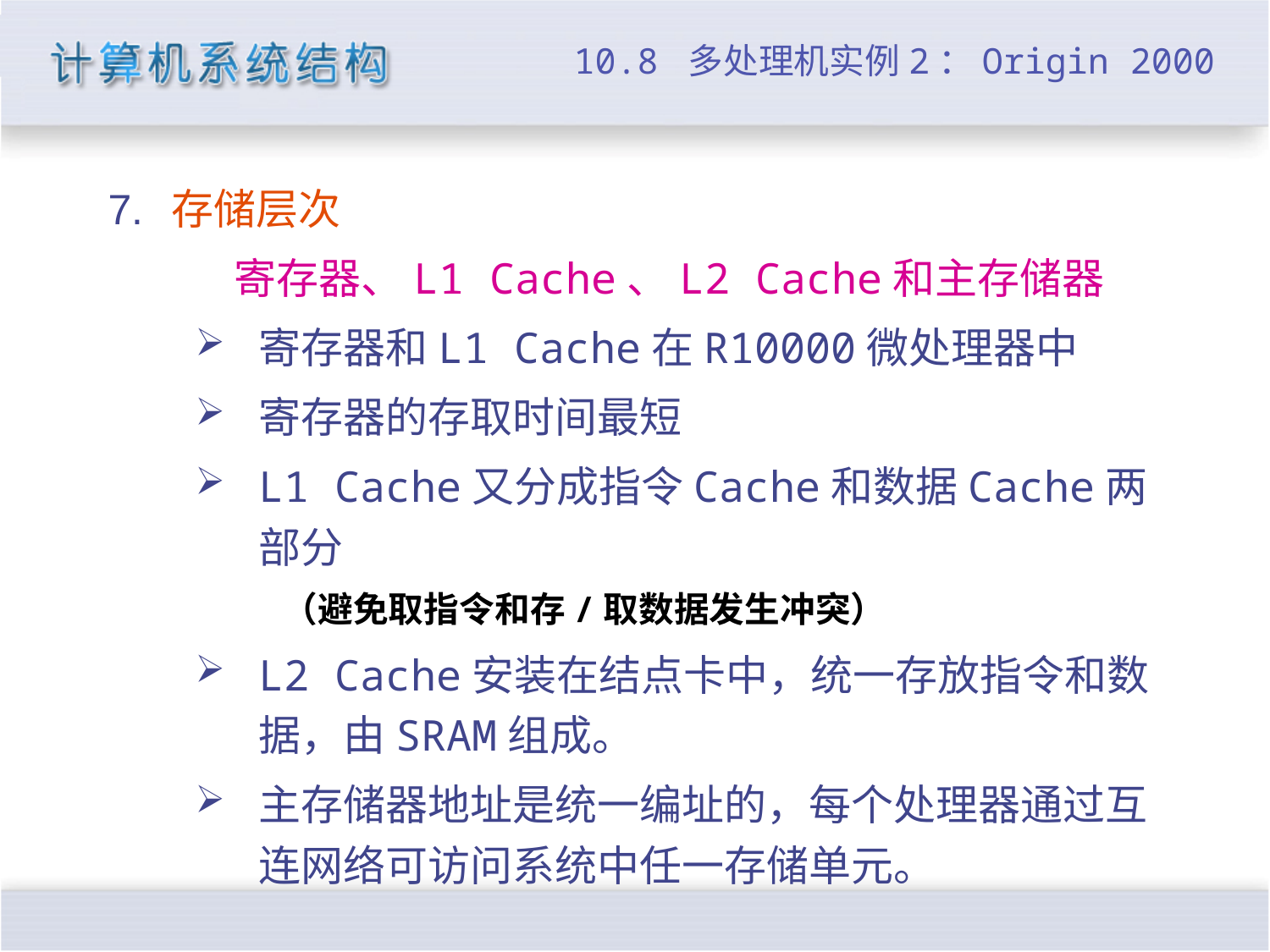

# 10.8 多处理机实例2：Origin 2000
存储层次
   寄存器、L1 Cache、L2 Cache和主存储器
寄存器和L1 Cache在R10000微处理器中
寄存器的存取时间最短
L1 Cache又分成指令Cache和数据Cache两部分
（避免取指令和存/取数据发生冲突）
L2 Cache安装在结点卡中，统一存放指令和数据，由SRAM组成。
主存储器地址是统一编址的，每个处理器通过互连网络可访问系统中任一存储单元。